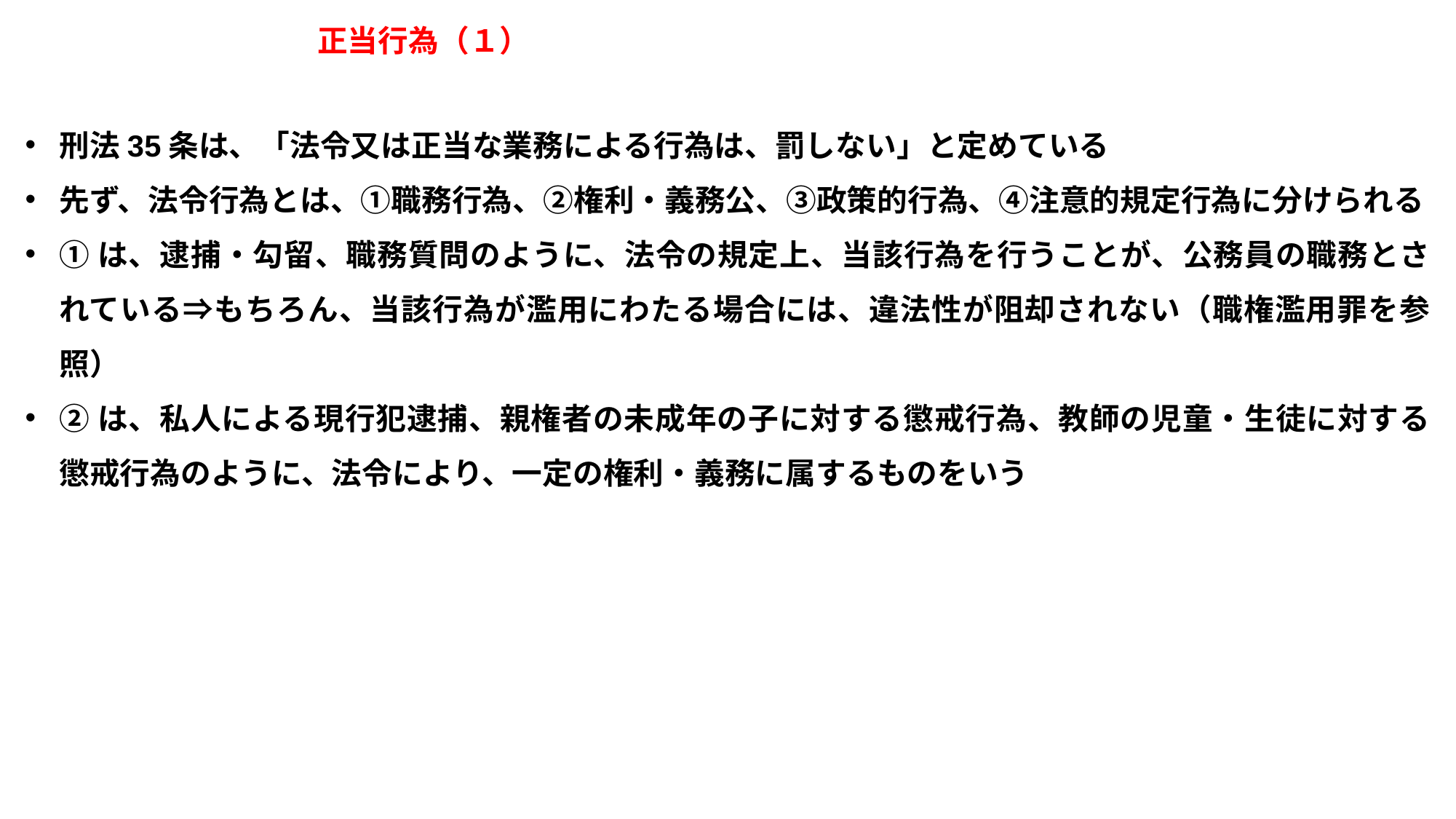

正当行為（１）
刑法35条は、「法令又は正当な業務による行為は、罰しない」と定めている
先ず、法令行為とは、①職務行為、②権利・義務公、③政策的行為、④注意的規定行為に分けられる
①は、逮捕・勾留、職務質問のように、法令の規定上、当該行為を行うことが、公務員の職務とされている⇒もちろん、当該行為が濫用にわたる場合には、違法性が阻却されない（職権濫用罪を参照）
②は、私人による現行犯逮捕、親権者の未成年の子に対する懲戒行為、教師の児童・生徒に対する懲戒行為のように、法令により、一定の権利・義務に属するものをいう